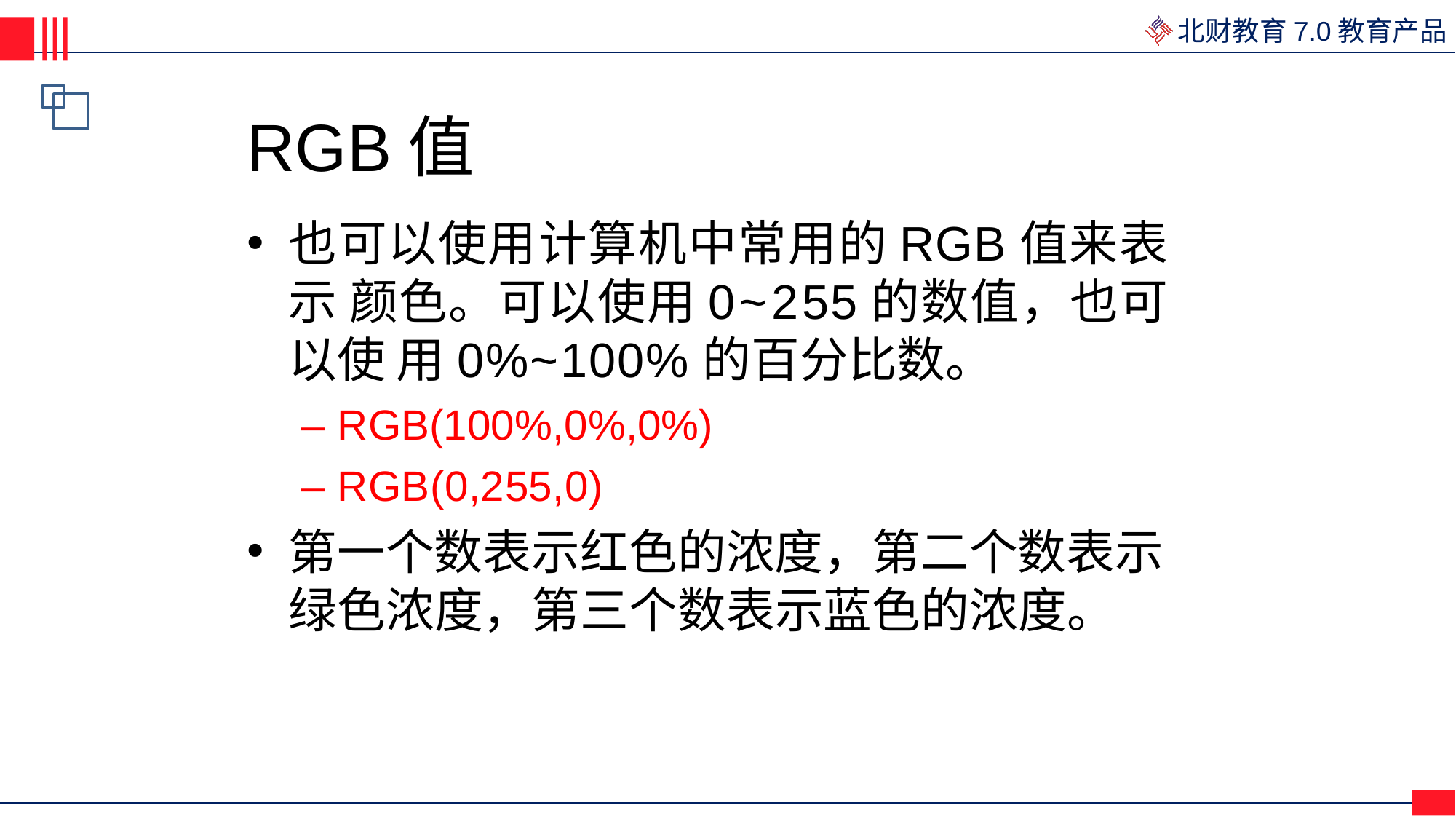

# RGB值
也可以使用计算机中常用的RGB值来表示 颜色。可以使用0~255的数值，也可以使 用0%~100%的百分比数。
– RGB(100%,0%,0%)
– RGB(0,255,0)
第一个数表示红色的浓度，第二个数表示 绿色浓度，第三个数表示蓝色的浓度。